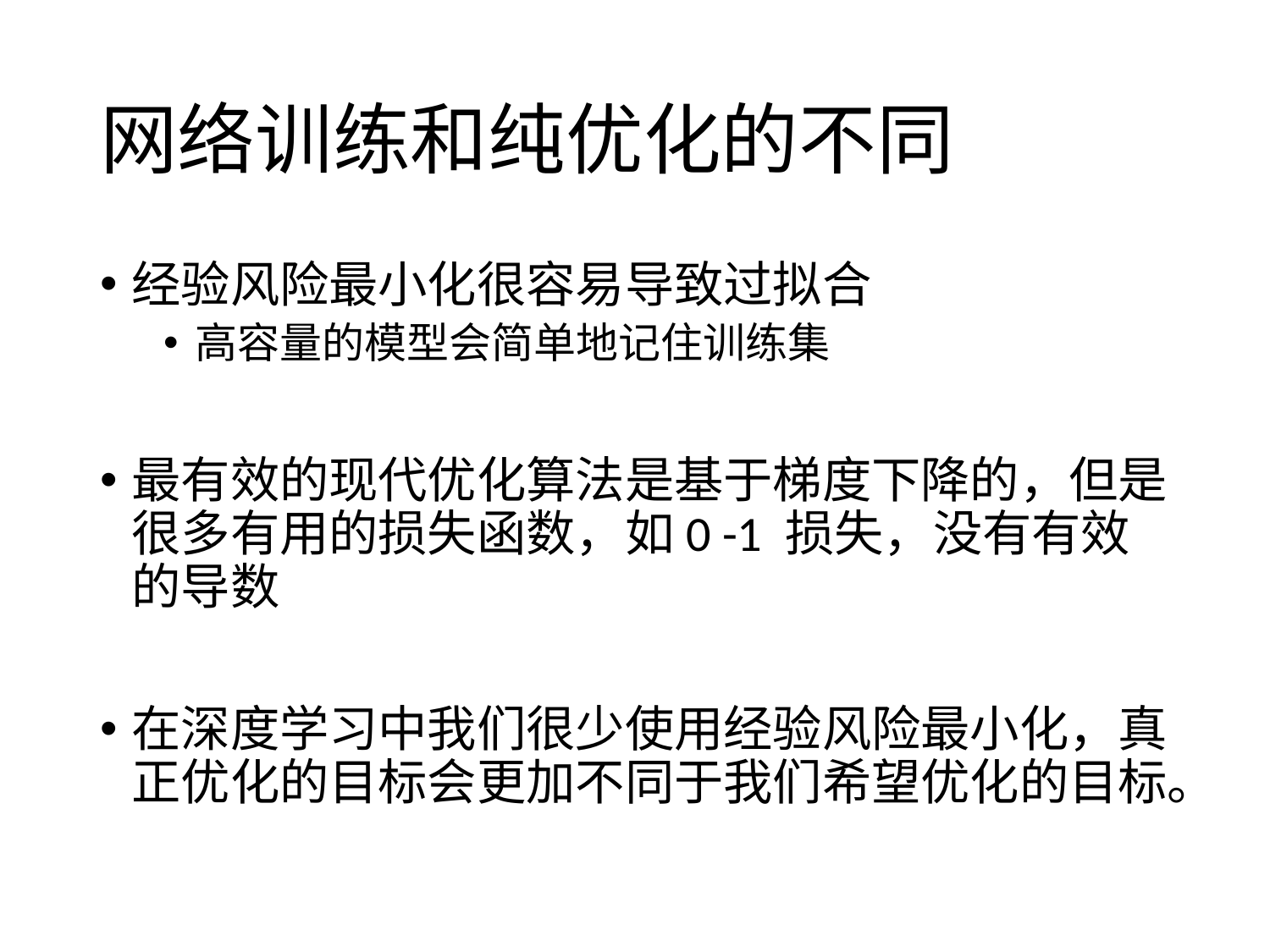

# 网络训练和纯优化的不同
经验风险最小化很容易导致过拟合
高容量的模型会简单地记住训练集

最有效的现代优化算法是基于梯度下降的，但是很多有用的损失函数，如0 -1 损失，没有有效的导数

在深度学习中我们很少使用经验风险最小化，真正优化的目标会更加不同于我们希望优化的目标。